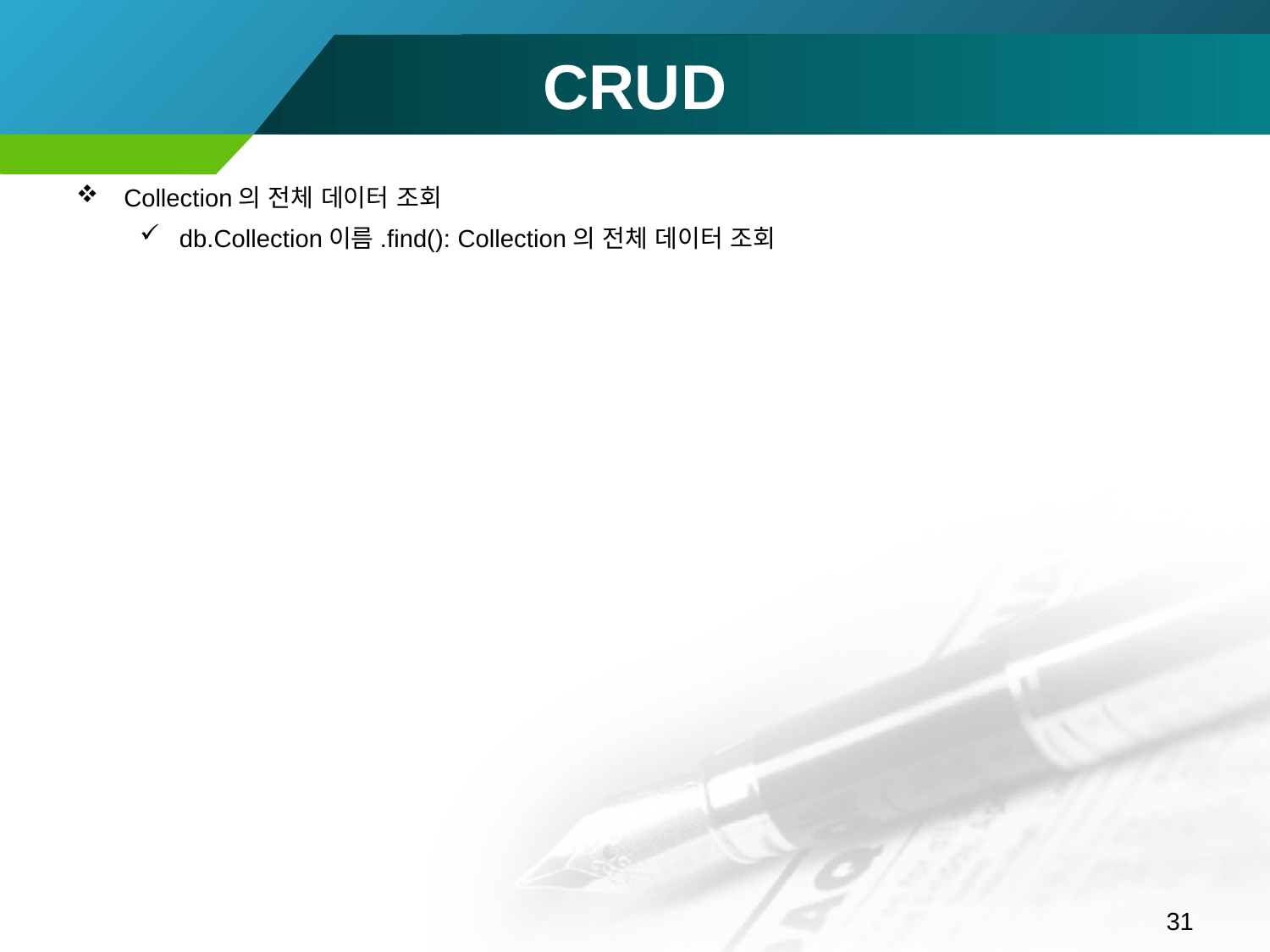

# CRUD
Collection의 전체 데이터 조회
db.Collection이름.find(): Collection의 전체 데이터 조회
31